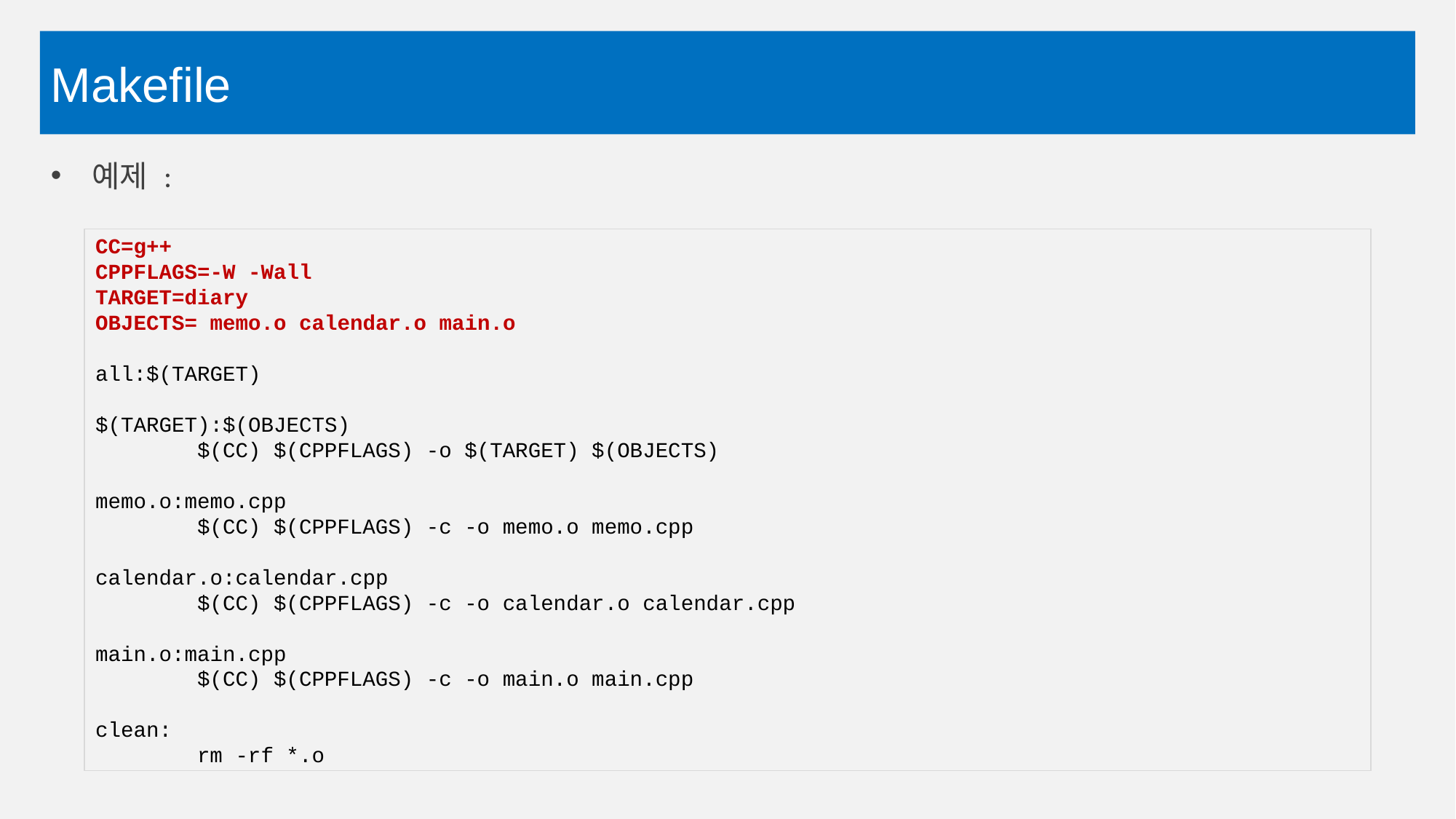

# Makefile
예제 :
CC=g++
CPPFLAGS=-W -Wall
TARGET=diary
OBJECTS= memo.o calendar.o main.o

all:$(TARGET)

$(TARGET):$(OBJECTS)
        $(CC) $(CPPFLAGS) -o $(TARGET) $(OBJECTS)

memo.o:memo.cpp
        $(CC) $(CPPFLAGS) -c -o memo.o memo.cpp

calendar.o:calendar.cpp
        $(CC) $(CPPFLAGS) -c -o calendar.o calendar.cpp

main.o:main.cpp
        $(CC) $(CPPFLAGS) -c -o main.o main.cpp

clean:
        rm -rf *.o